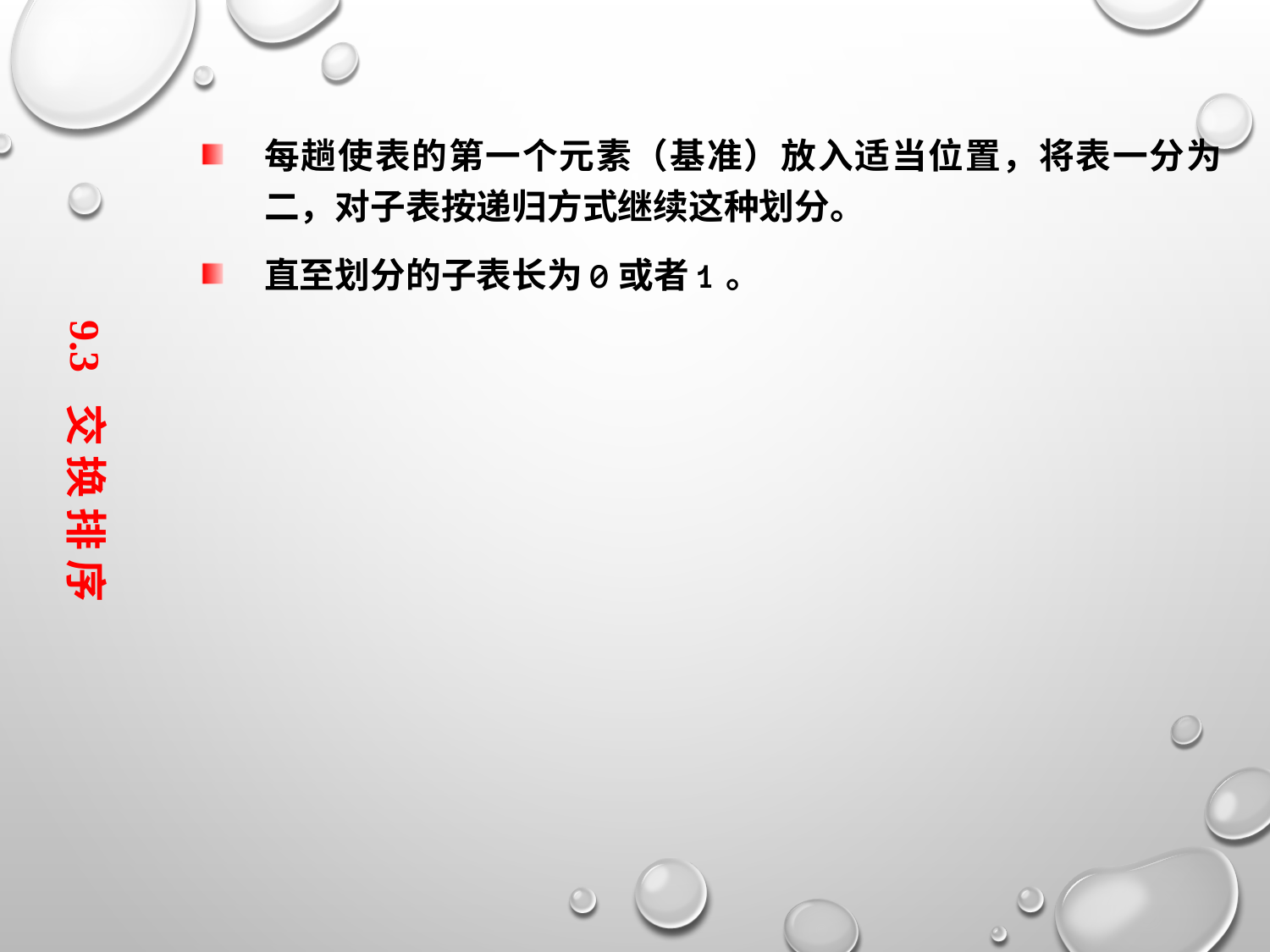

每趟使表的第一个元素（基准）放入适当位置，将表一分为二，对子表按递归方式继续这种划分。
直至划分的子表长为0或者1。
9.3  交 换 排 序